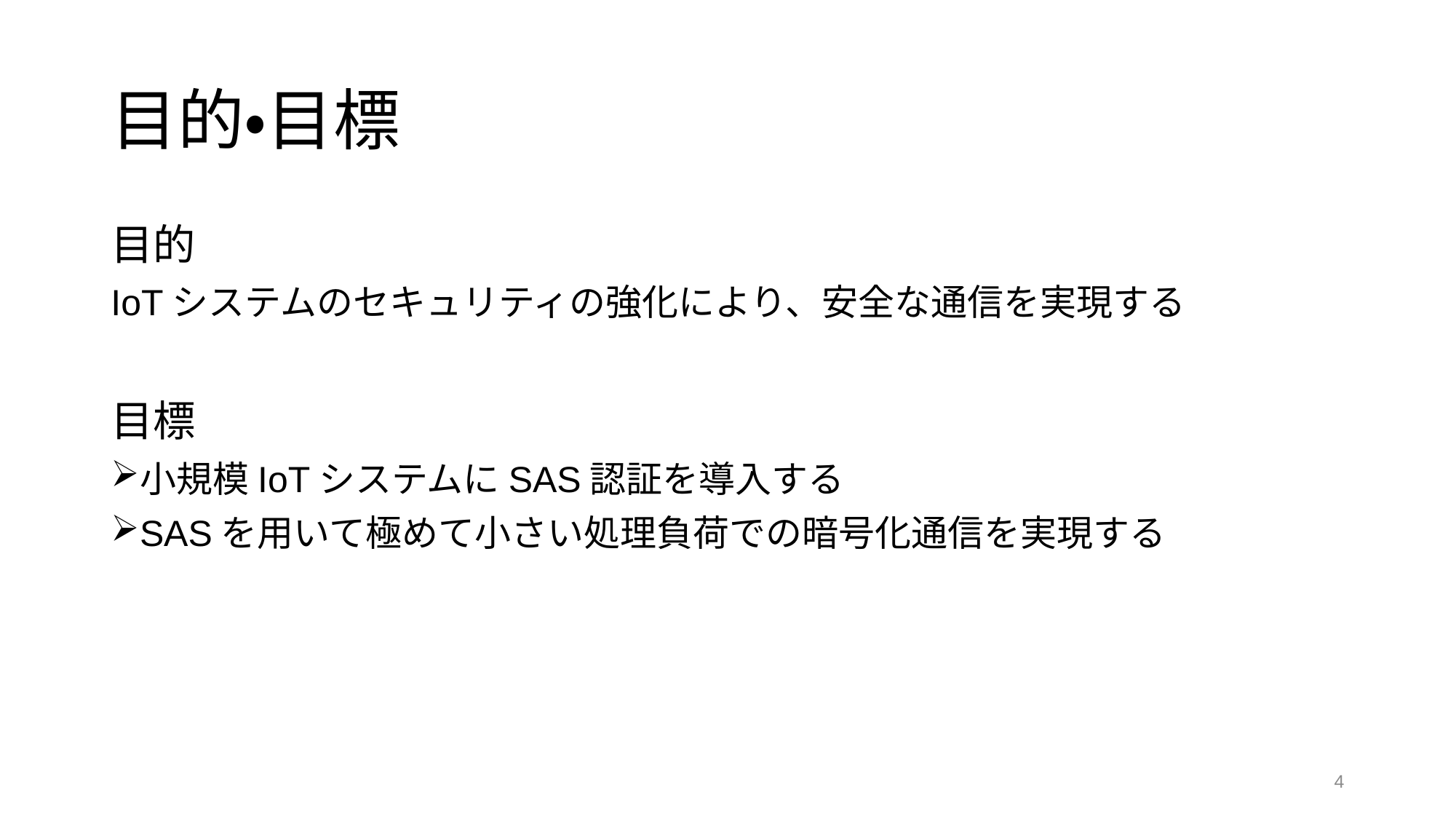

# 目的・目標
目的
IoTシステムのセキュリティの強化により、安全な通信を実現する

目標
小規模IoTシステムにSAS認証を導入する
SASを用いて極めて小さい処理負荷での暗号化通信を実現する

4